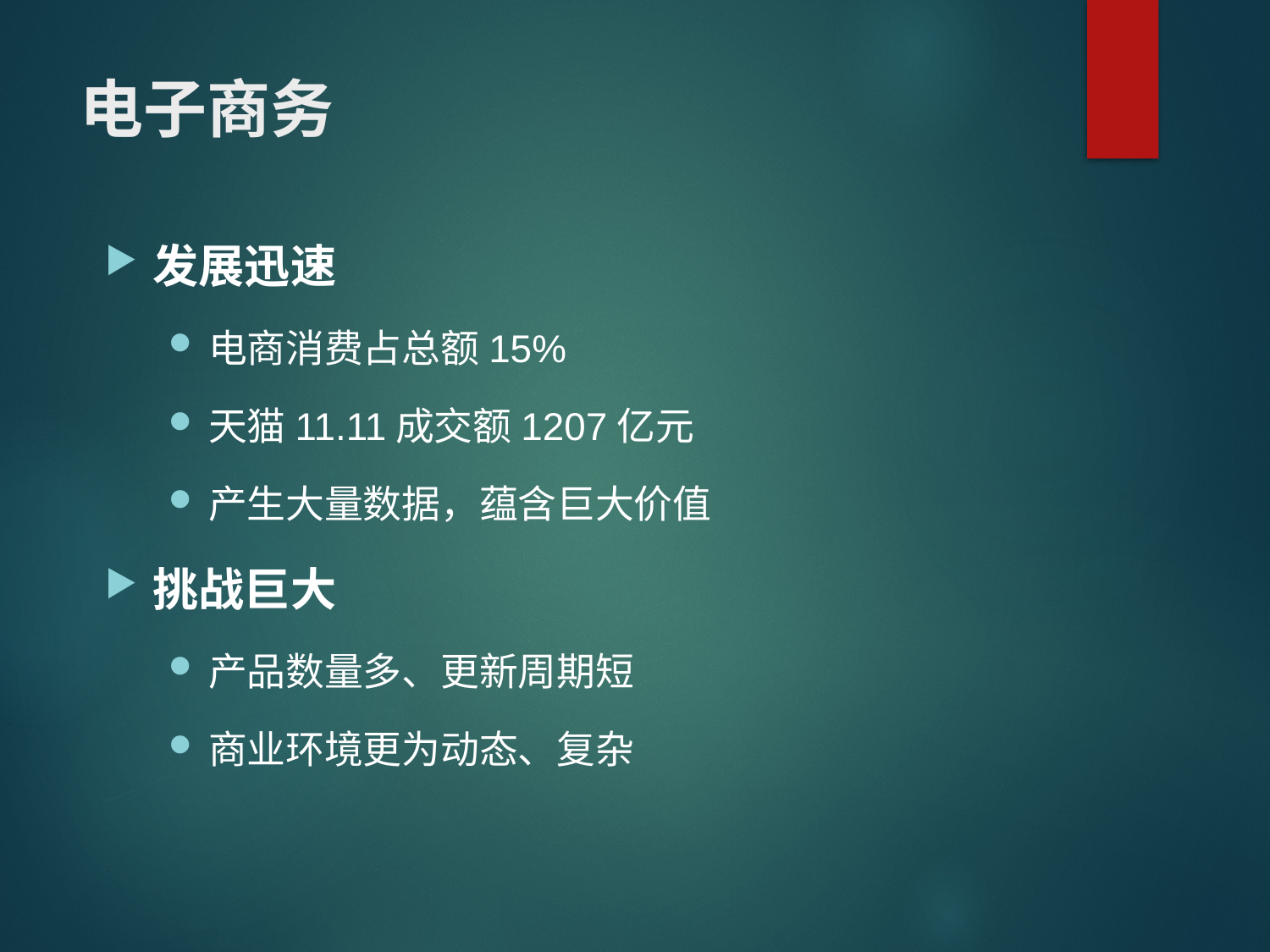

# 电子商务
发展迅速
电商消费占总额15%
天猫11.11成交额1207亿元
产生大量数据，蕴含巨大价值
挑战巨大
产品数量多、更新周期短
商业环境更为动态、复杂